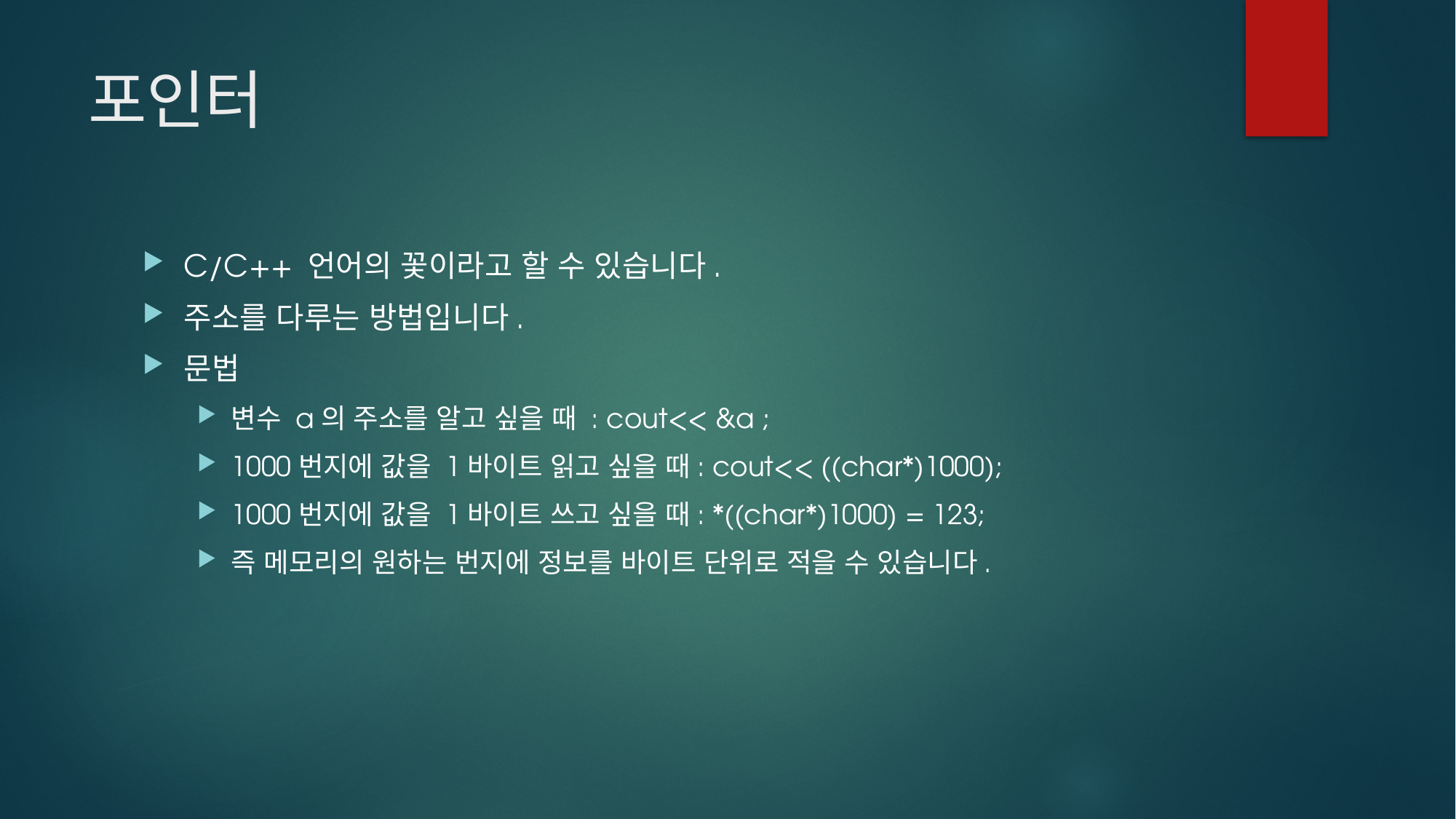

# 포인터
C/C++ 언어의 꽃이라고 할 수 있습니다.
주소를 다루는 방법입니다.
문법
변수 a의 주소를 알고 싶을 때 : cout<< &a ;
1000번지에 값을 1바이트 읽고 싶을 때: cout<< ((char*)1000);
1000번지에 값을 1바이트 쓰고 싶을 때: *((char*)1000) = 123;
즉 메모리의 원하는 번지에 정보를 바이트 단위로 적을 수 있습니다.